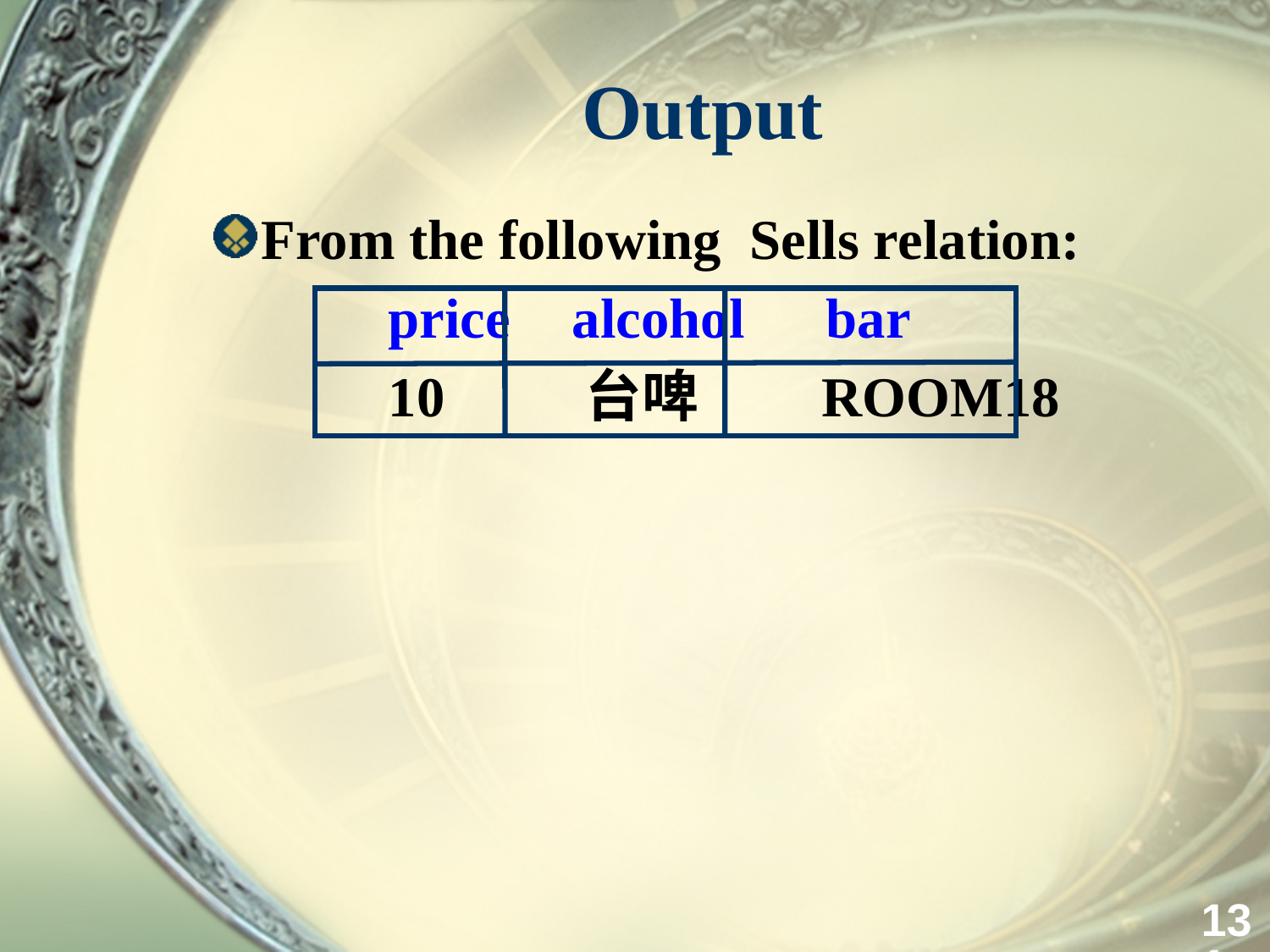

# Output
From the following  Sells relation:
		price	    alcohol	    bar
		10	    台啤	   ROOM18

131